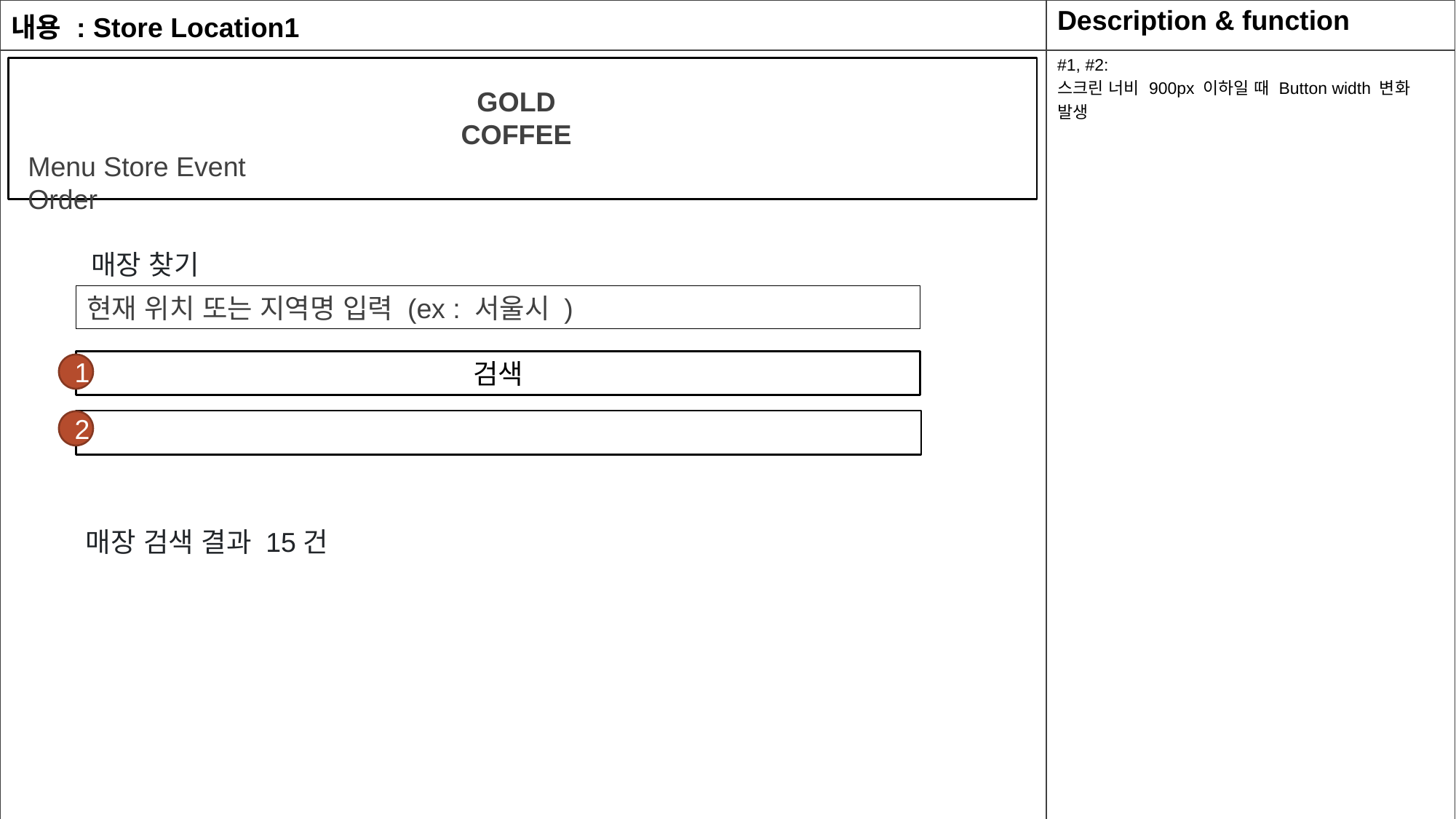

| 내용 : Store Location1 | Description & function |
| --- | --- |
|  | #1, #2: 스크린 너비 900px 이하일 때 Button width 변화 발생 |

GOLD
COFFEE
Menu Store Event Order
매장 찾기

현재 위치 또는 지역명 입력 (ex : 서울시 )
검색
1

2
매장 검색 결과 15건